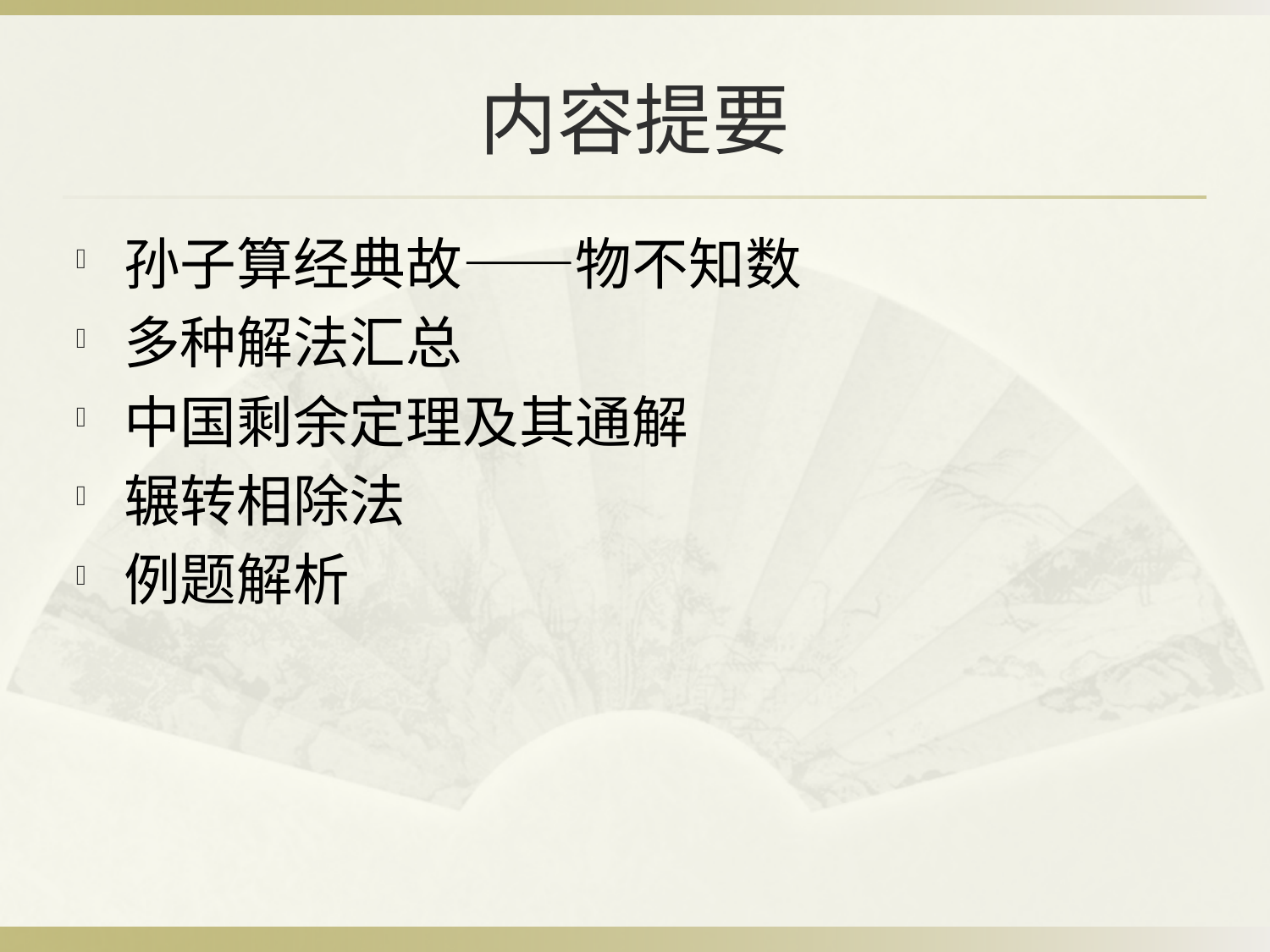

# 内容提要
孙子算经典故——物不知数
多种解法汇总
中国剩余定理及其通解
辗转相除法
例题解析